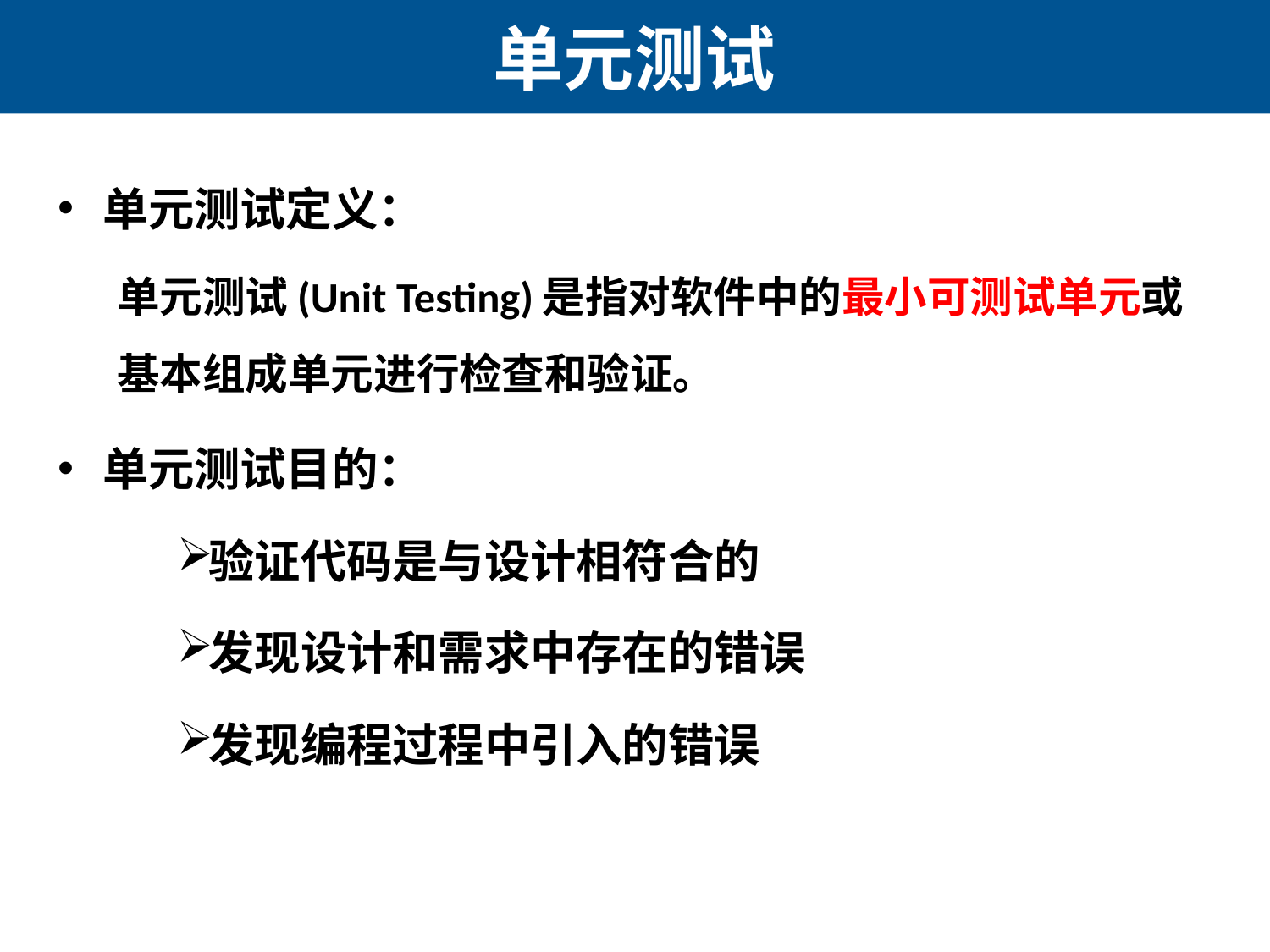

# 单元测试
单元测试定义：
	单元测试(Unit Testing)是指对软件中的最小可测试单元或基本组成单元进行检查和验证。
单元测试目的：
验证代码是与设计相符合的
发现设计和需求中存在的错误
发现编程过程中引入的错误